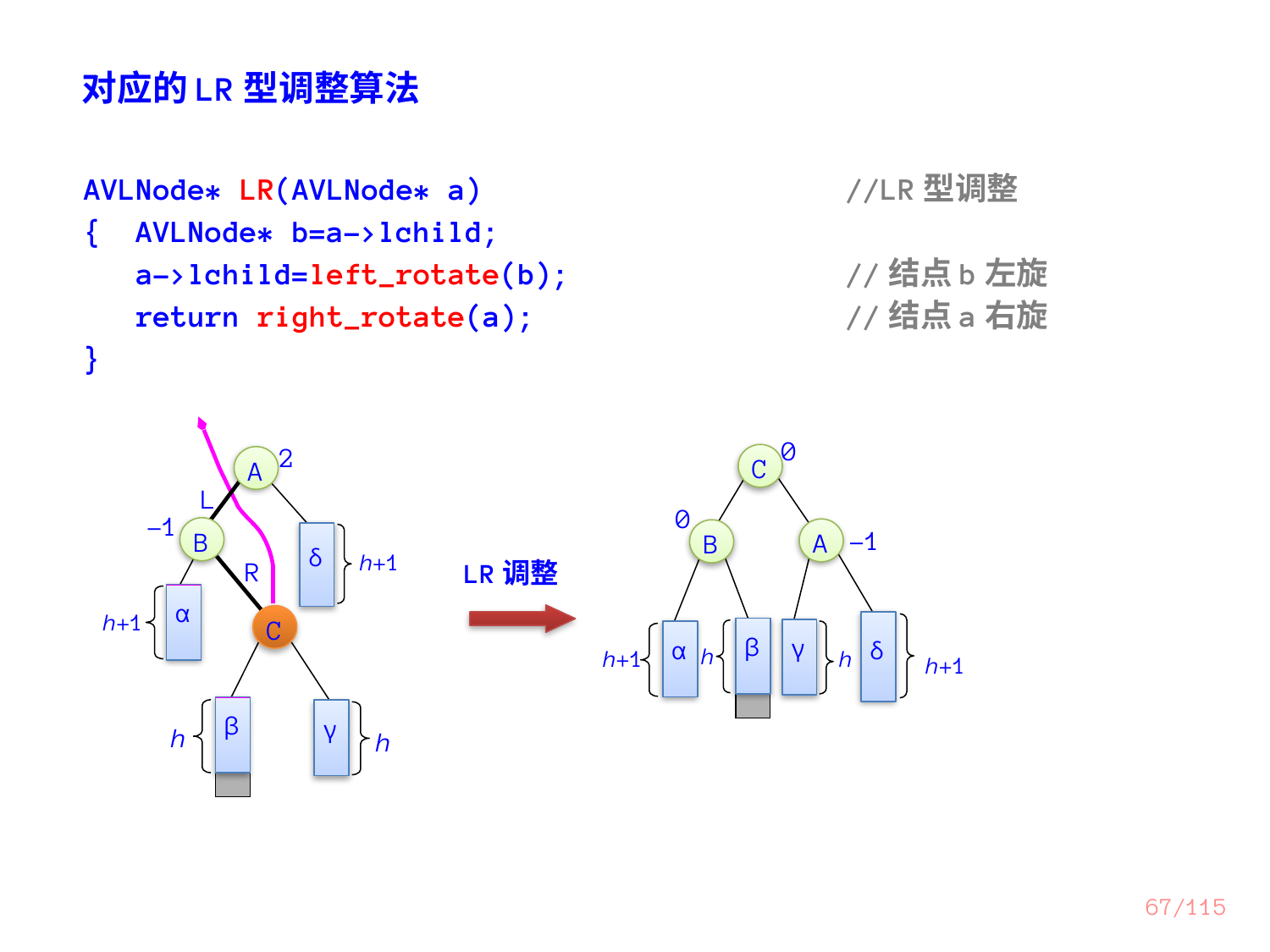

对应的LR型调整算法
AVLNode* LR(AVLNode* a)			//LR型调整
{  AVLNode* b=a->lchild;
   a->lchild=left_rotate(b);			//结点b左旋
   return right_rotate(a);			//结点a右旋
}

0
2
C
A

L

0
-1
B
A
B
-1
δ

h+1

R

LR调整

α

C
h+1
δ

β
γ

α

h

h
h+1
h+1

β

γ

h
h

67/115